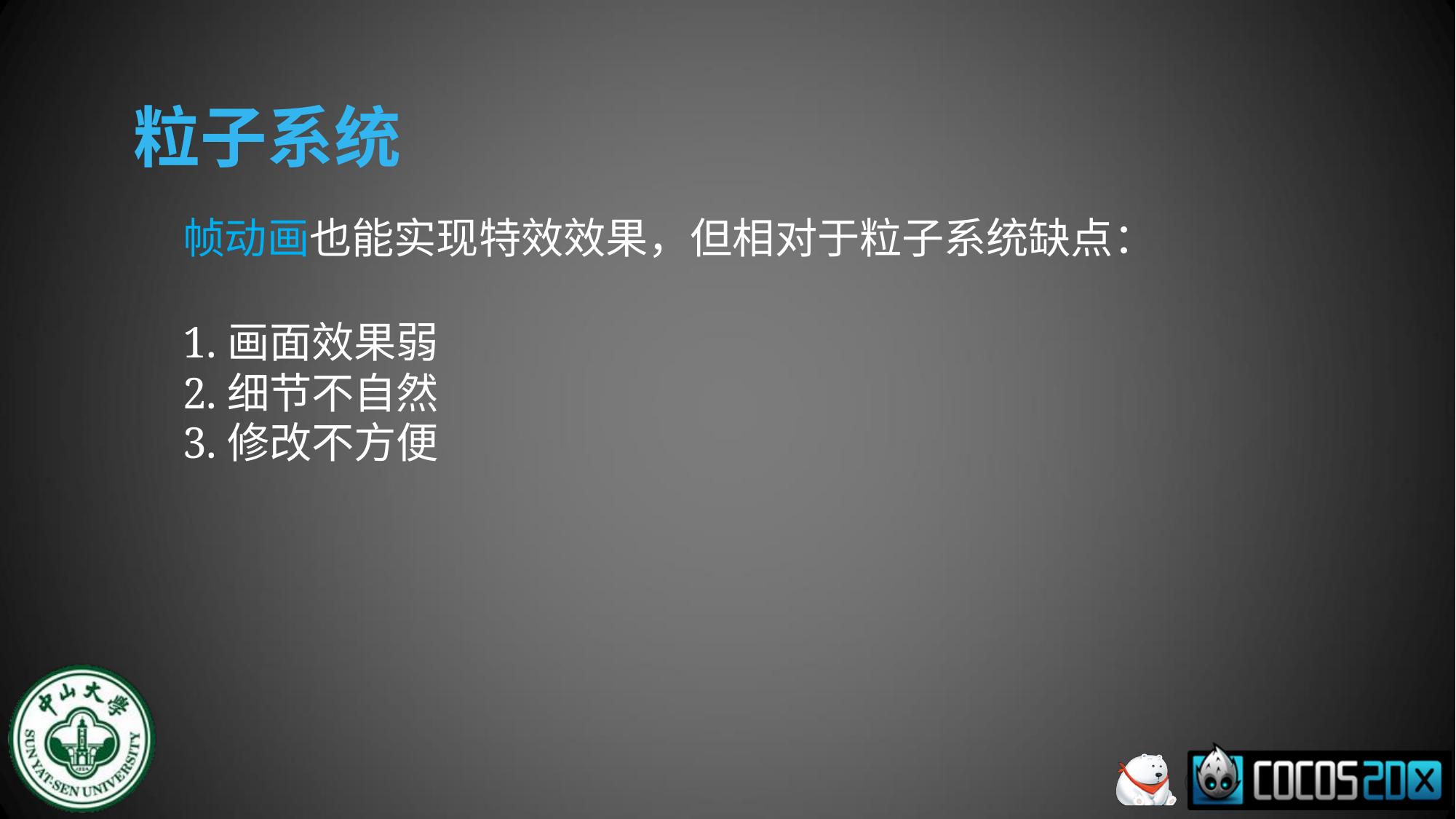

# 粒子系统
帧动画也能实现特效效果，但相对于粒子系统缺点：

1.画面效果弱
2.细节不自然
3.修改不方便